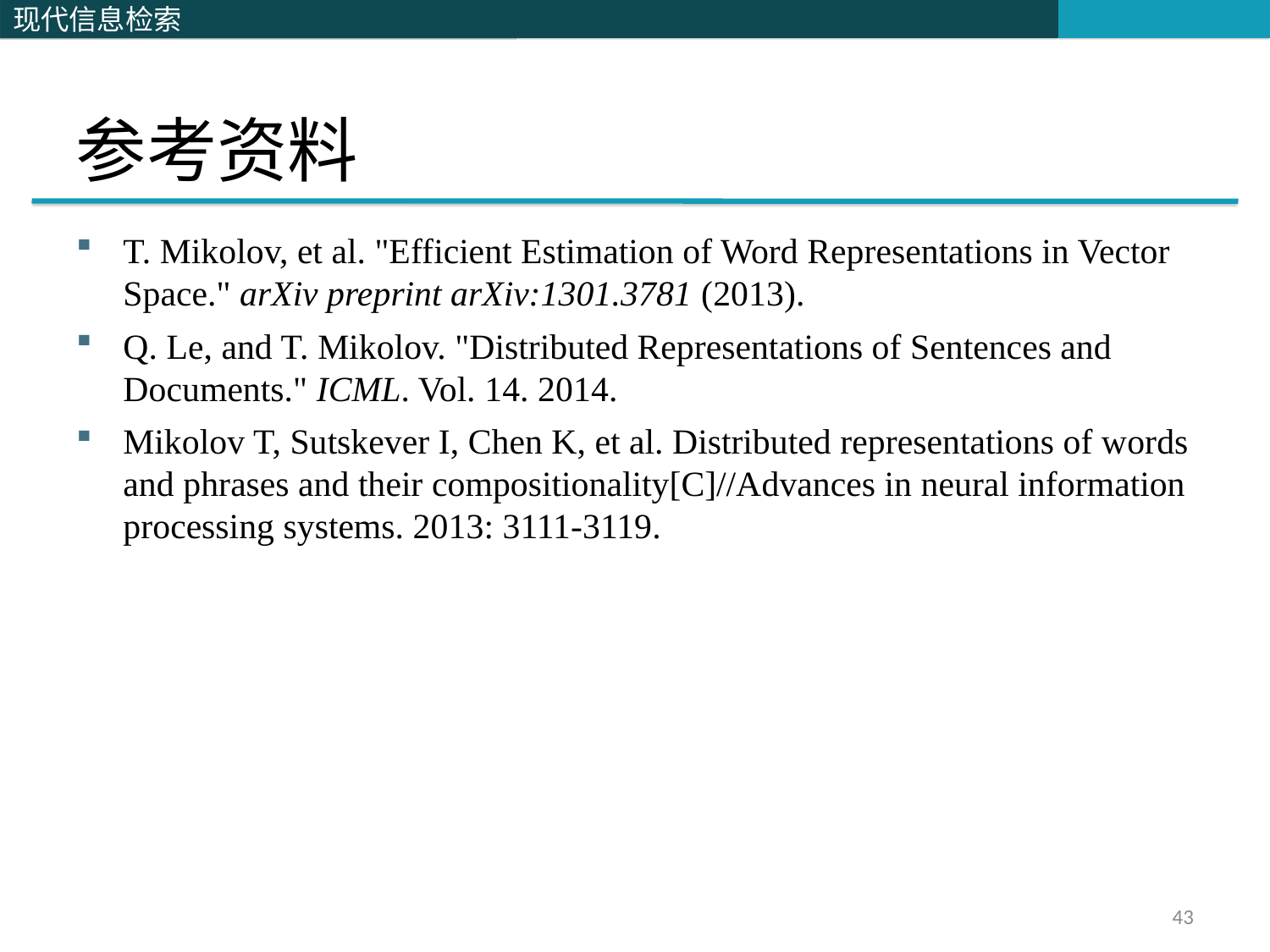

参考资料
T. Mikolov, et al. "Efficient Estimation of Word Representations in Vector Space." arXiv preprint arXiv:1301.3781 (2013).
Q. Le, and T. Mikolov. "Distributed Representations of Sentences and Documents." ICML. Vol. 14. 2014.
Mikolov T, Sutskever I, Chen K, et al. Distributed representations of words and phrases and their compositionality[C]//Advances in neural information processing systems. 2013: 3111-3119.

43